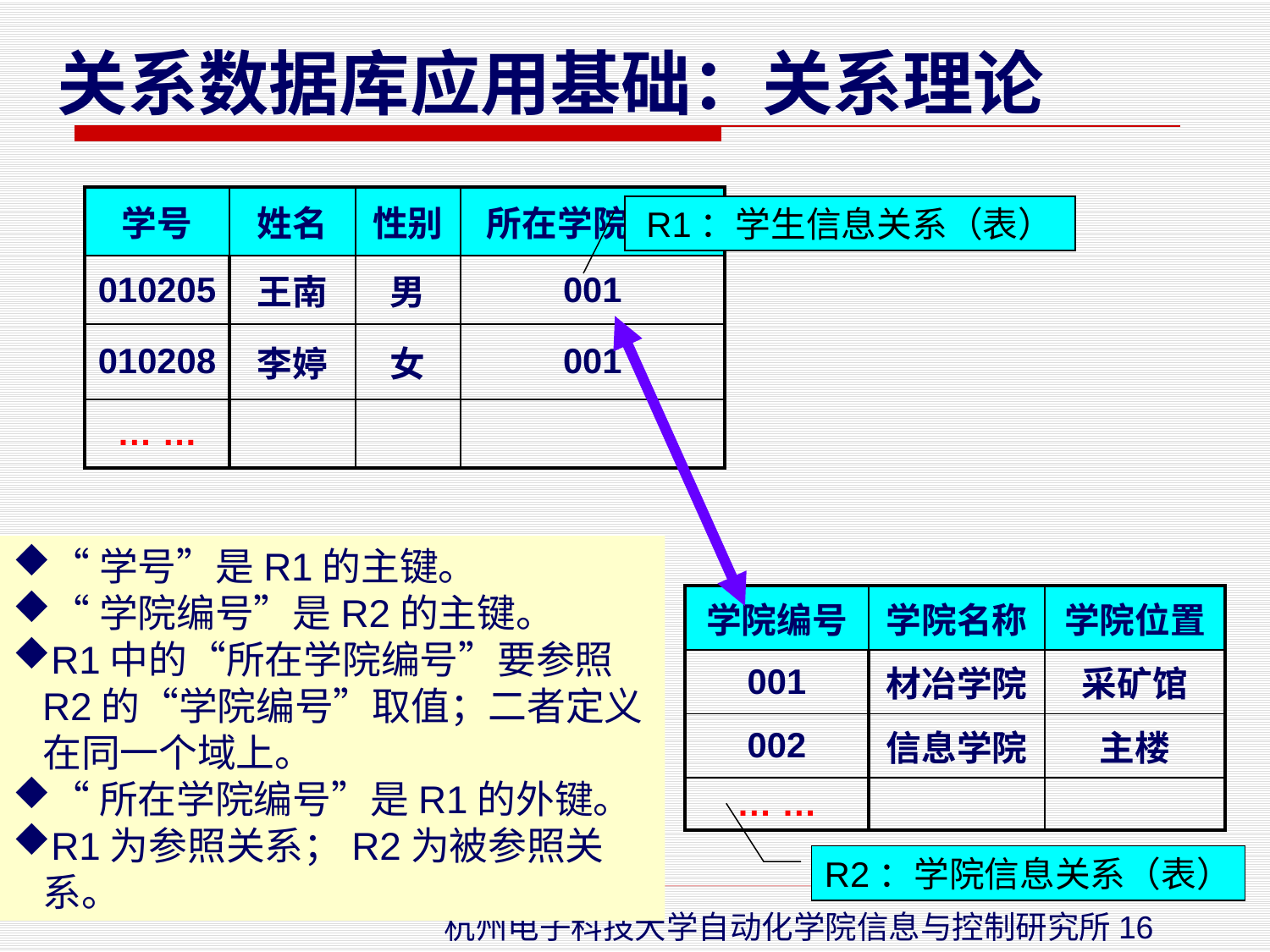

| 学号 | 姓名 | 性别 | 所在学院编号 |
| --- | --- | --- | --- |
| 010205 | 王南 | 男 | 001 |
| 010208 | 李婷 | 女 | 001 |
| … … |  |  |  |
R1：学生信息关系（表）

“学号”是R1的主键。
“学院编号”是R2的主键。
R1中的“所在学院编号”要参照R2的“学院编号”取值；二者定义在同一个域上。
“所在学院编号”是R1的外键。
R1为参照关系；R2为被参照关系。
| 学院编号 | 学院名称 | 学院位置 |
| --- | --- | --- |
| 001 | 材冶学院 | 采矿馆 |
| 002 | 信息学院 | 主楼 |
| … … |  |  |
R2：学院信息关系（表）